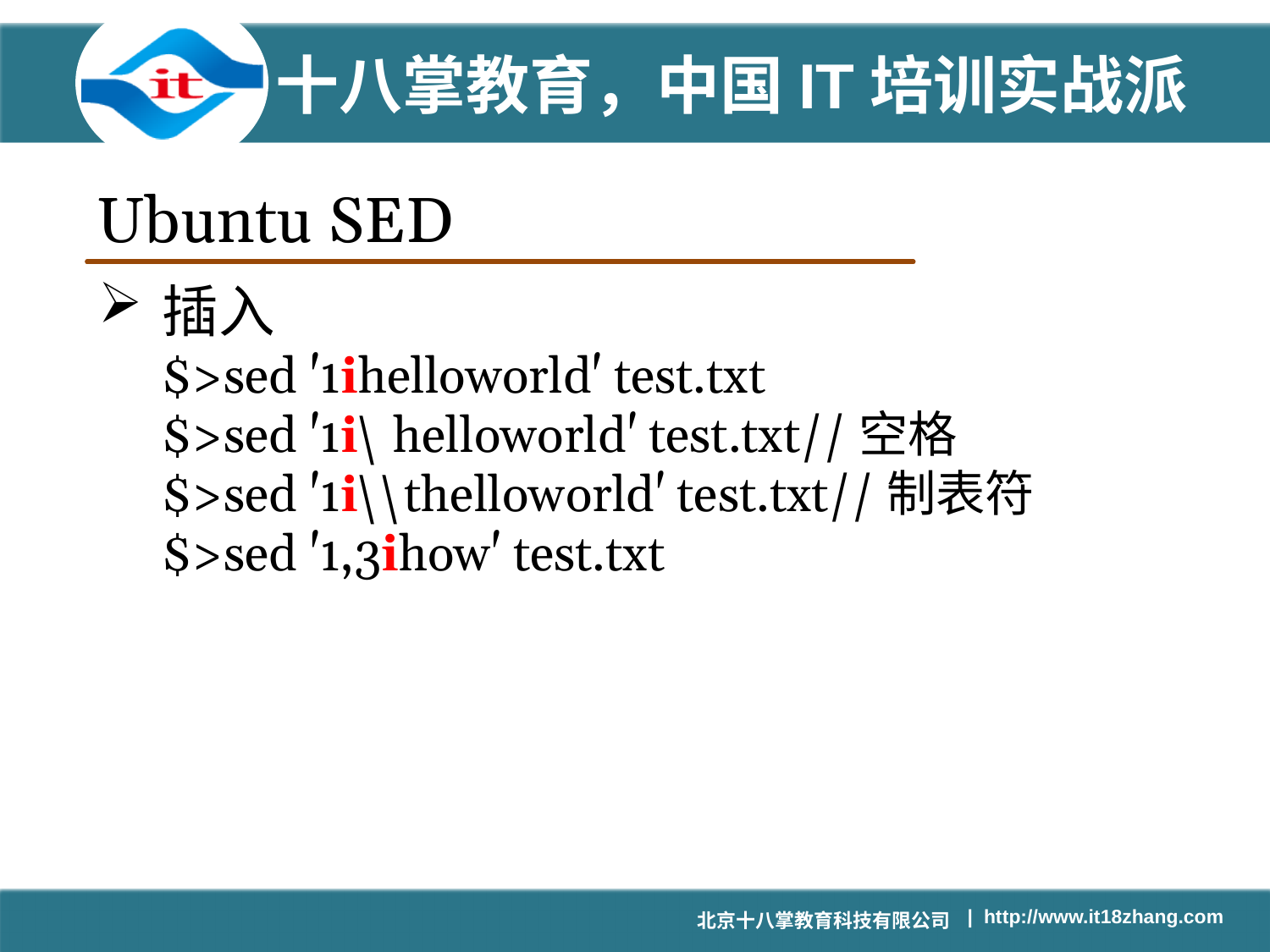

# Ubuntu SED
插入
$>sed '1ihelloworld' test.txt
$>sed '1i\ helloworld' test.txt//空格
$>sed '1i\\thelloworld' test.txt//制表符
$>sed '1,3ihow' test.txt